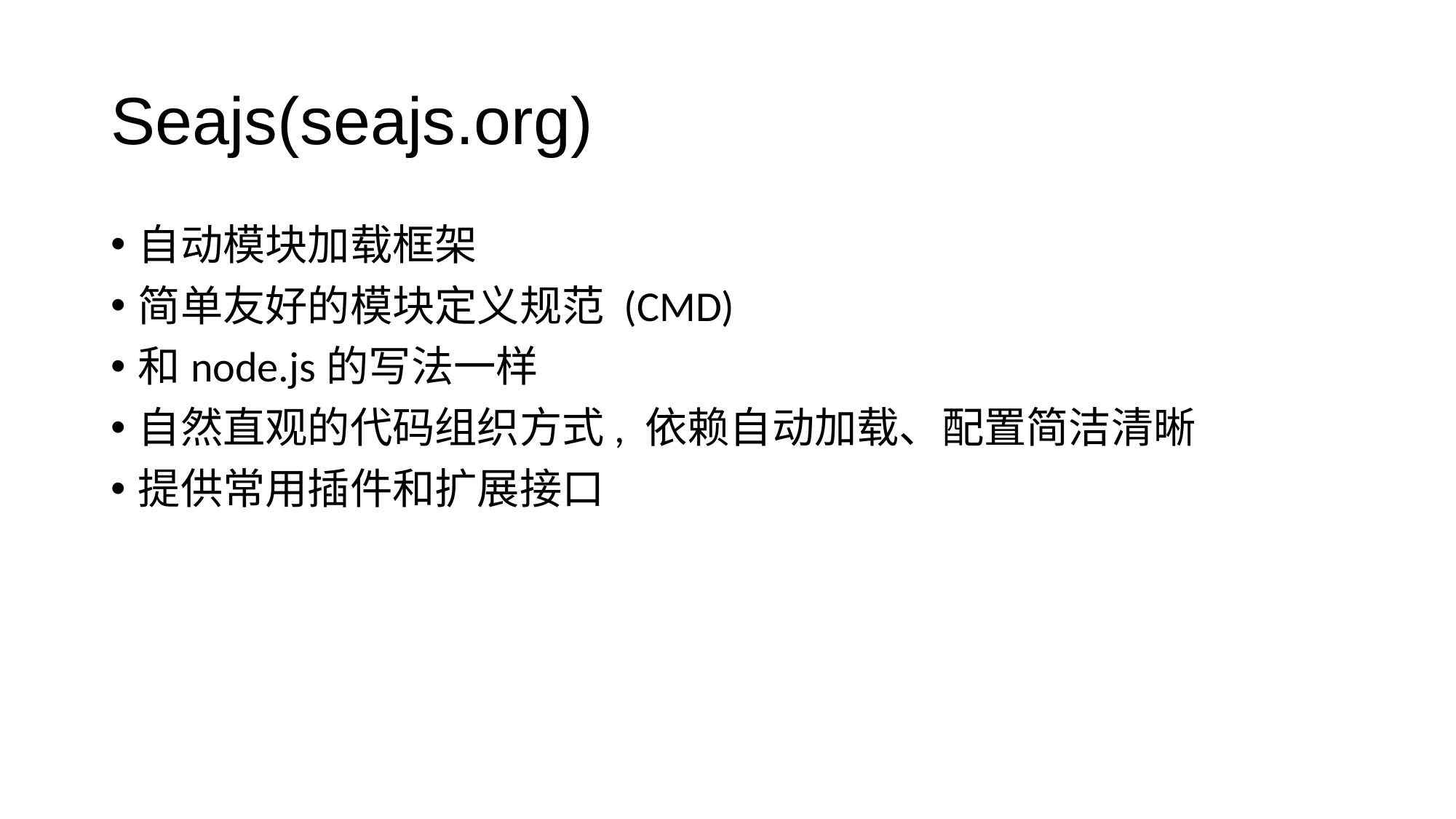

# Seajs(seajs.org)
自动模块加载框架
简单友好的模块定义规范 (CMD)
和node.js的写法一样
自然直观的代码组织方式, 依赖自动加载、配置简洁清晰
提供常用插件和扩展接口